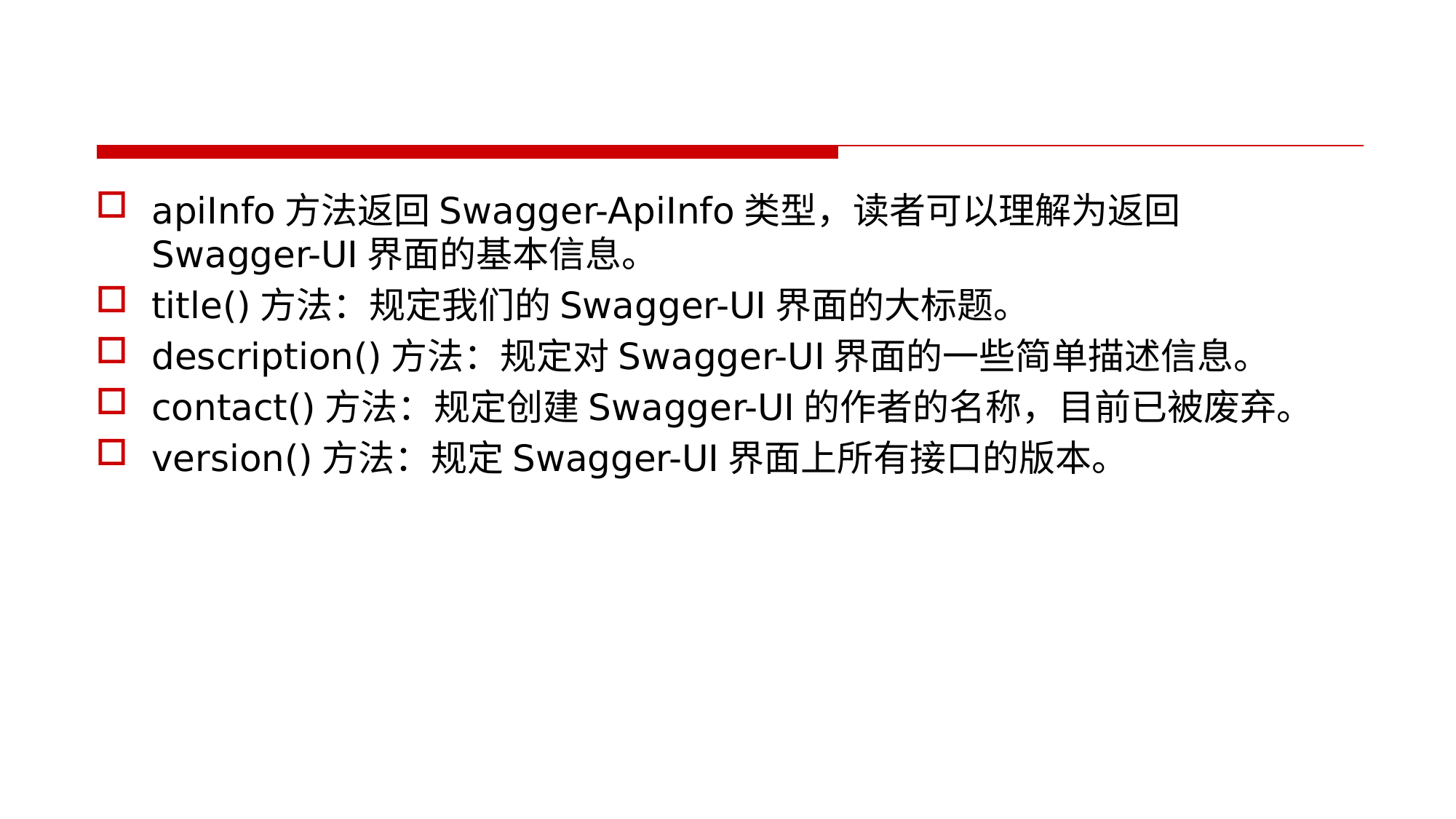

#
apiInfo方法返回Swagger-ApiInfo类型，读者可以理解为返回Swagger-UI界面的基本信息。
title()方法：规定我们的Swagger-UI界面的大标题。
description()方法：规定对Swagger-UI界面的一些简单描述信息。
contact()方法：规定创建Swagger-UI的作者的名称，目前已被废弃。
version()方法：规定Swagger-UI界面上所有接口的版本。